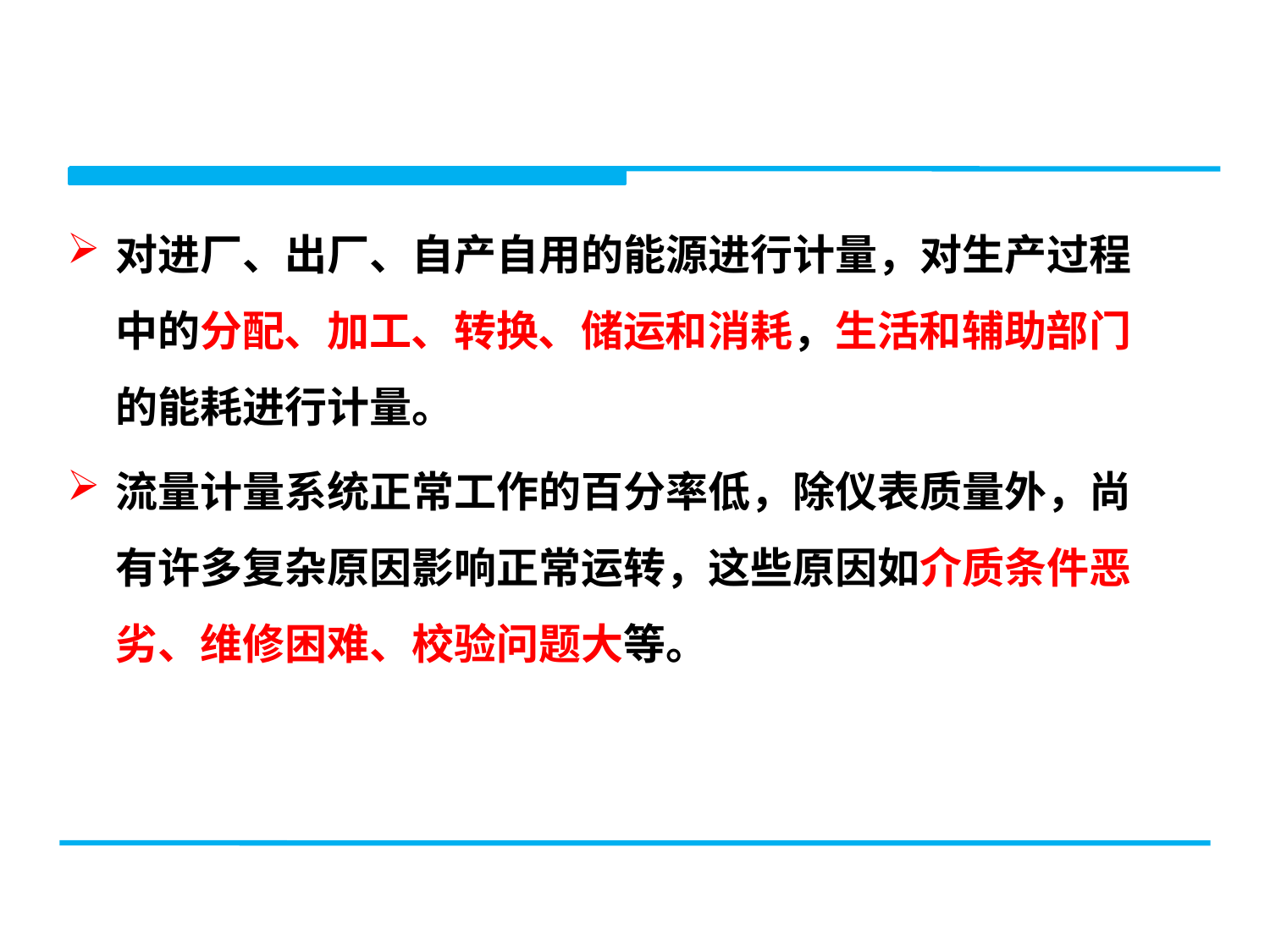

对进厂、出厂、自产自用的能源进行计量，对生产过程中的分配、加工、转换、储运和消耗，生活和辅助部门的能耗进行计量。
流量计量系统正常工作的百分率低，除仪表质量外，尚有许多复杂原因影响正常运转，这些原因如介质条件恶劣、维修困难、校验问题大等。